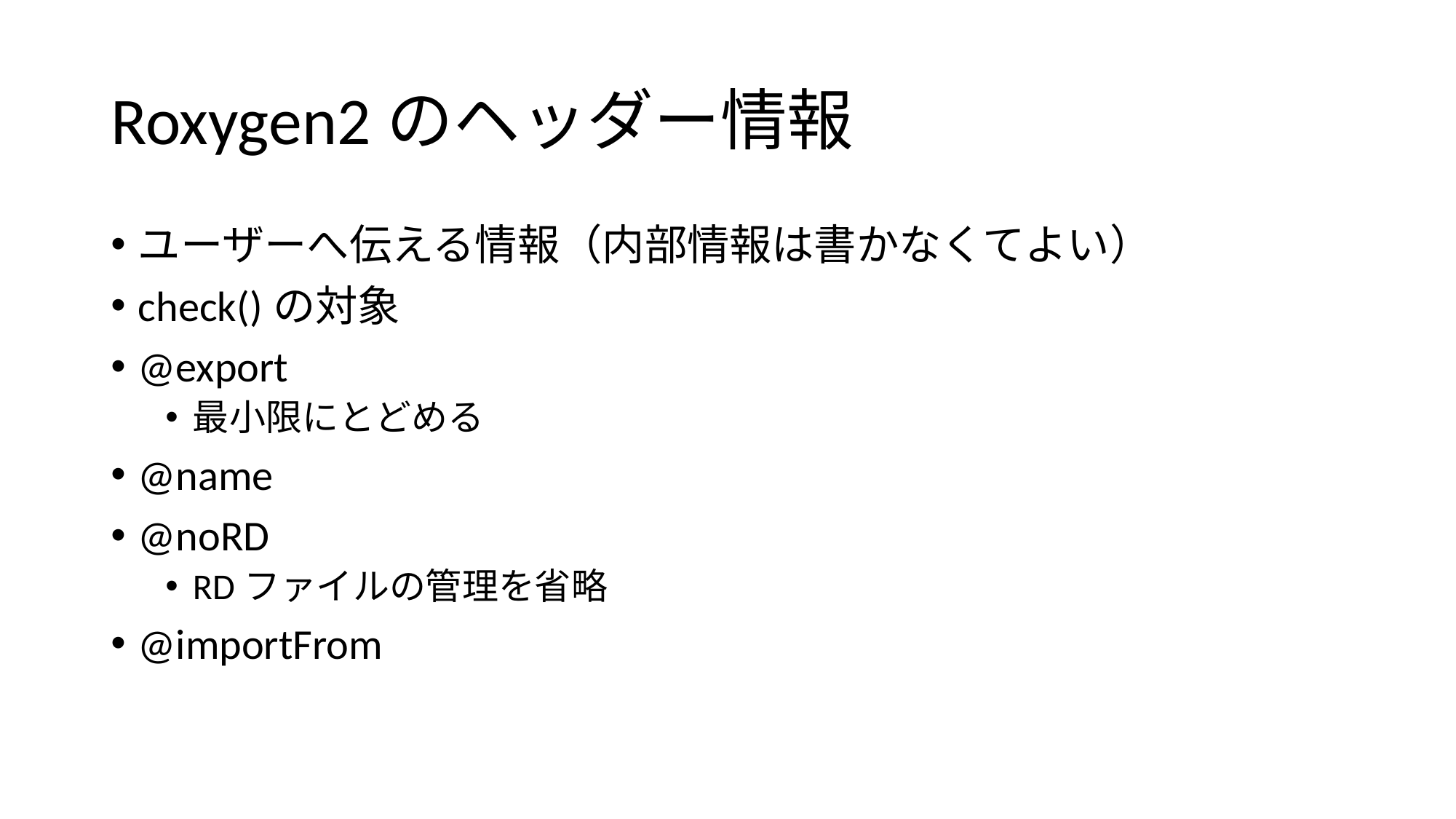

# Roxygen2のヘッダー情報
ユーザーへ伝える情報（内部情報は書かなくてよい）
check()の対象
@export
最小限にとどめる
@name
@noRD
RDファイルの管理を省略
@importFrom